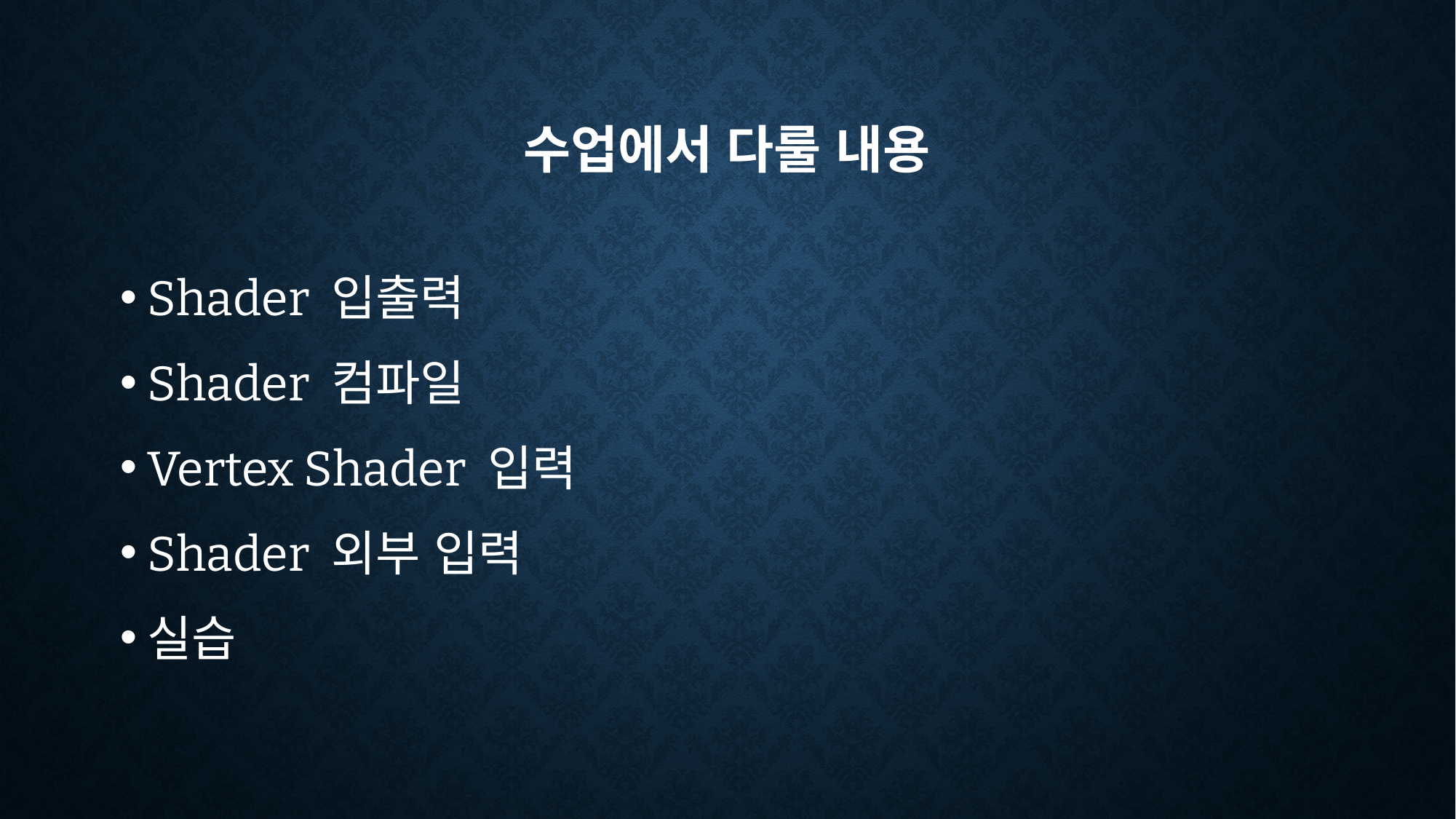

# 수업에서 다룰 내용
Shader 입출력
Shader 컴파일
Vertex Shader 입력
Shader 외부 입력
실습